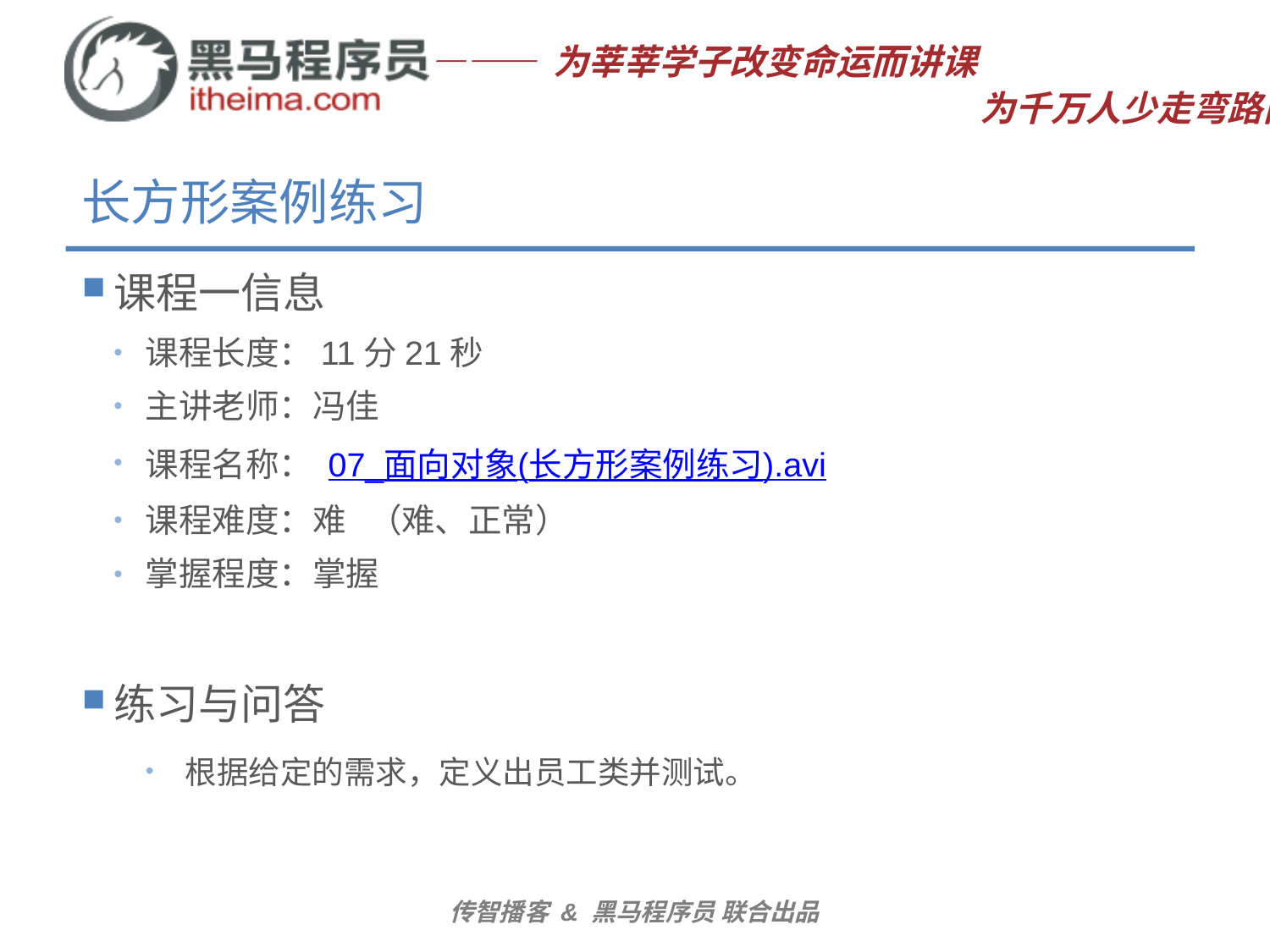

# 长方形案例练习
课程一信息
课程长度：11分21秒
主讲老师：冯佳
课程名称： 07_面向对象(长方形案例练习).avi
课程难度：难   （难、正常）
掌握程度：掌握

练习与问答
根据给定的需求，定义出员工类并测试。